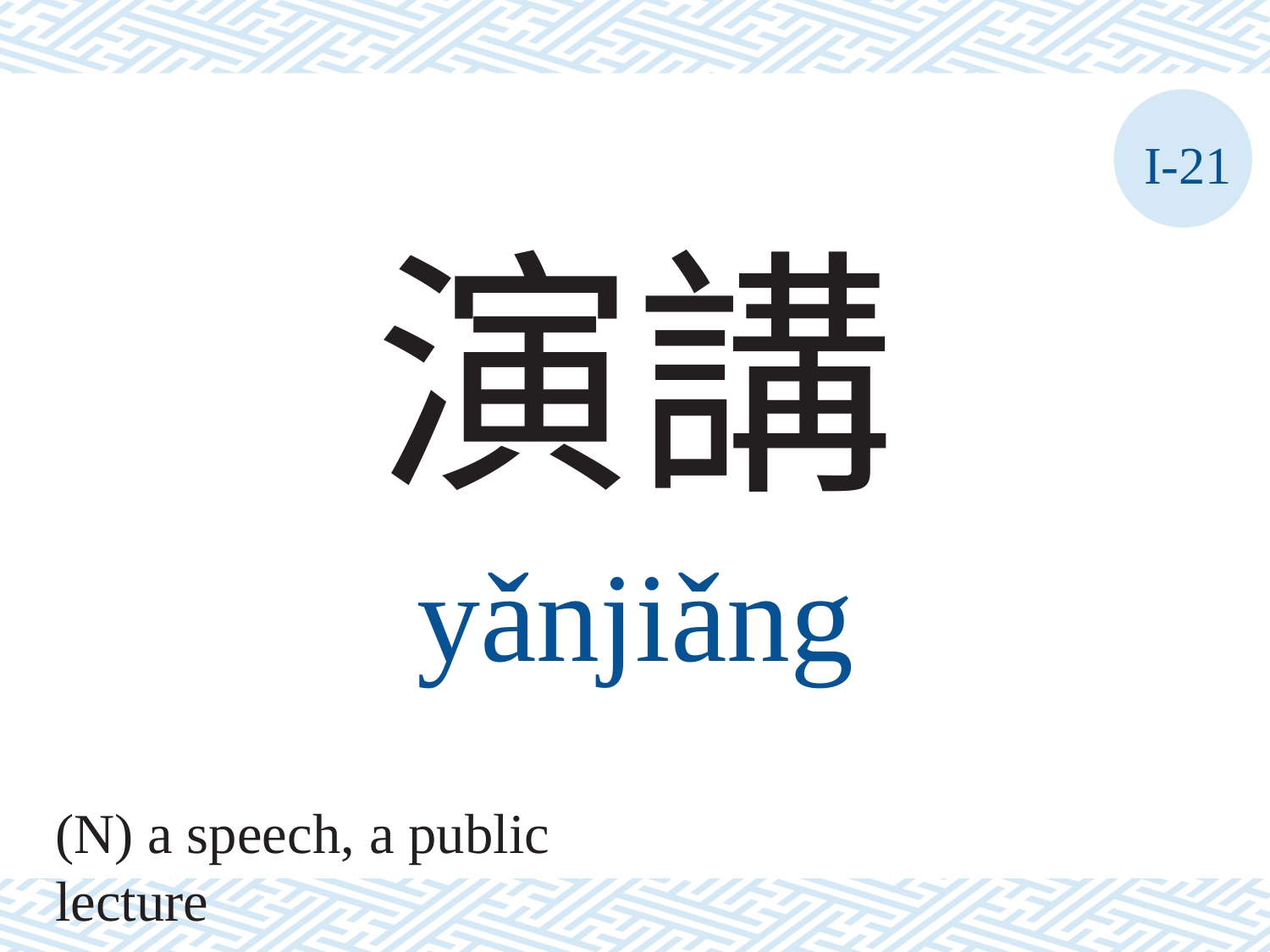

I-21
演講
yǎnjiǎng
(N) a speech, a public lecture